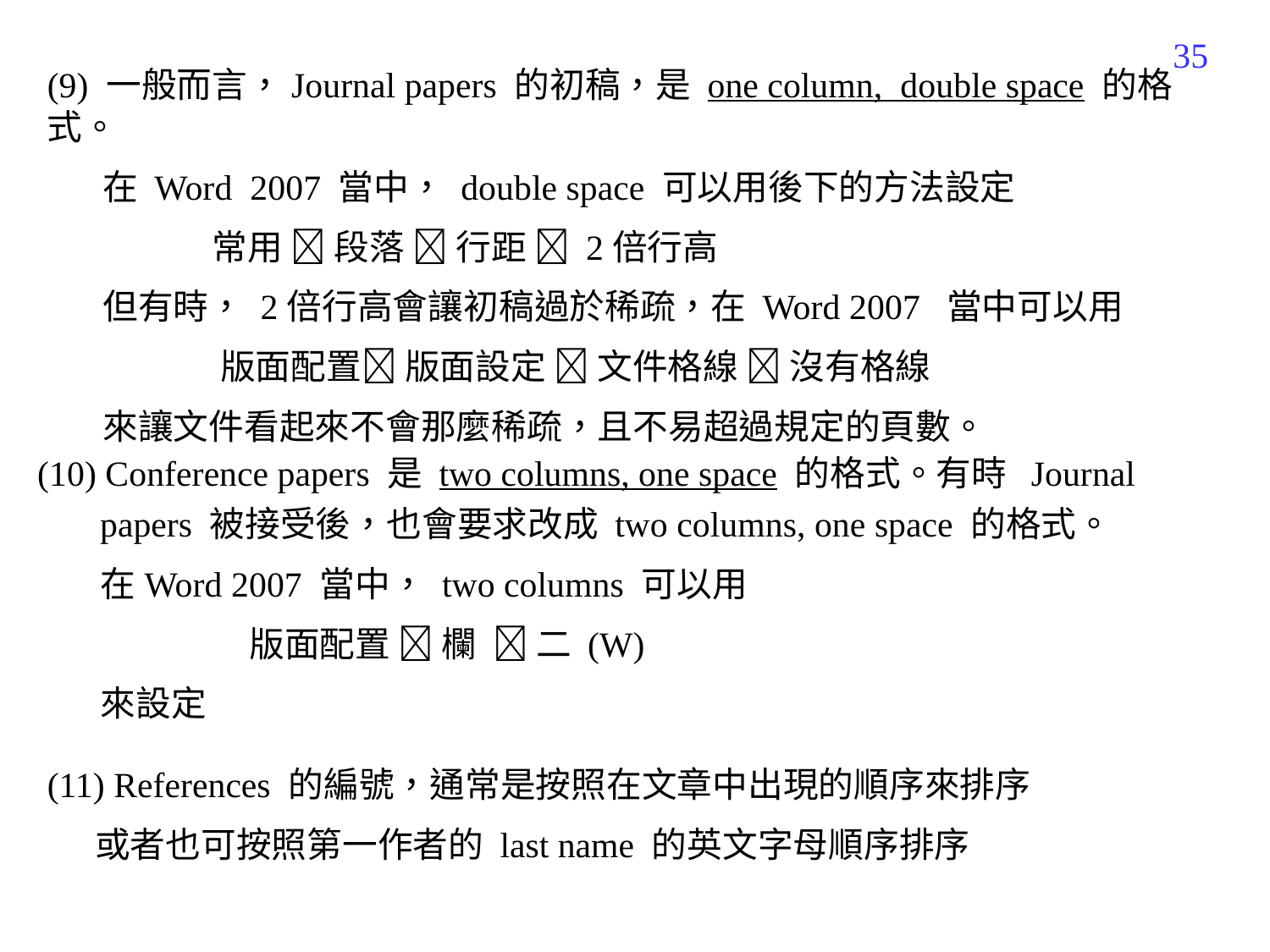

35
(9) 一般而言，Journal papers 的初稿，是 one column,  double space 的格式。
      在 Word  2007 當中， double space 可以用後下的方法設定
                    常用 → 段落 → 行距 → 2倍行高
      但有時， 2倍行高會讓初稿過於稀疏，在 Word 2007  當中可以用
                     版面配置→ 版面設定 → 文件格線 → 沒有格線
      來讓文件看起來不會那麼稀疏，且不易超過規定的頁數。
(10) Conference papers 是 two columns, one space 的格式。有時  Journal papers 被接受後，也會要求改成 two columns, one space 的格式。
       在Word 2007 當中， two columns 可以用
                          版面配置 → 欄  → 二 (W)
       來設定
(11) References 的編號，通常是按照在文章中出現的順序來排序
     或者也可按照第一作者的 last name 的英文字母順序排序